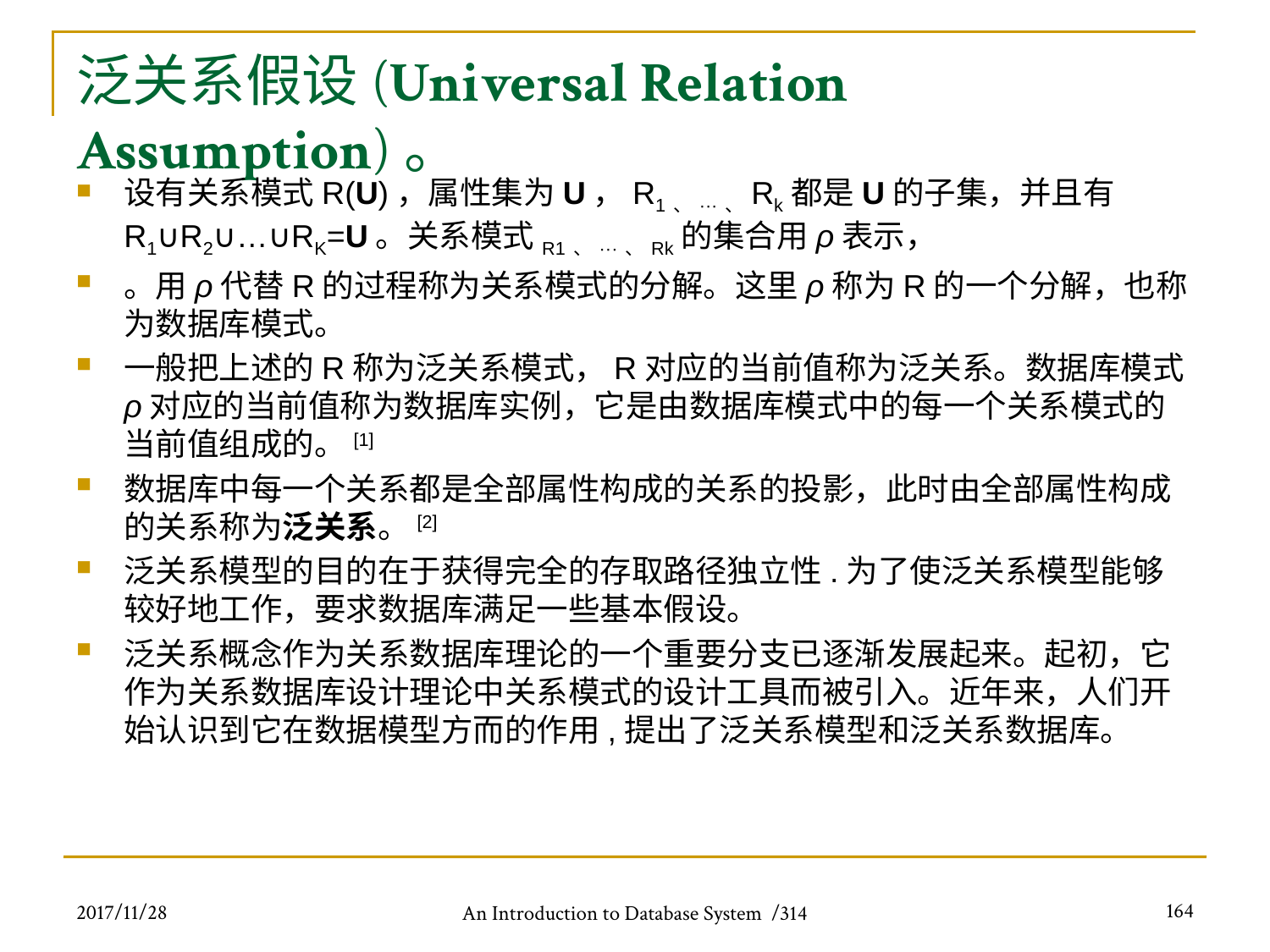

# 泛关系假设(Universal Relation Assumption)。
设有关系模式R(U)，属性集为U，R1、···、Rk都是U的子集，并且有R1∪R2∪…∪RK=U。关系模式R1、···、Rk的集合用ρ表示，
。用ρ代替R的过程称为关系模式的分解。这里ρ称为R的一个分解，也称为数据库模式。
一般把上述的R称为泛关系模式，R对应的当前值称为泛关系。数据库模式ρ对应的当前值称为数据库实例，它是由数据库模式中的每一个关系模式的当前值组成的。[1]
数据库中每一个关系都是全部属性构成的关系的投影，此时由全部属性构成的关系称为泛关系。[2]
泛关系模型的目的在于获得完全的存取路径独立性.为了使泛关系模型能够较好地工作，要求数据库满足一些基本假设。
泛关系概念作为关系数据库理论的一个重要分支已逐渐发展起来。起初，它作为关系数据库设计理论中关系模式的设计工具而被引入。近年来，人们开始认识到它在数据模型方而的作用,提出了泛关系模型和泛关系数据库。

2017/11/28
164
An Introduction to Database System  /314